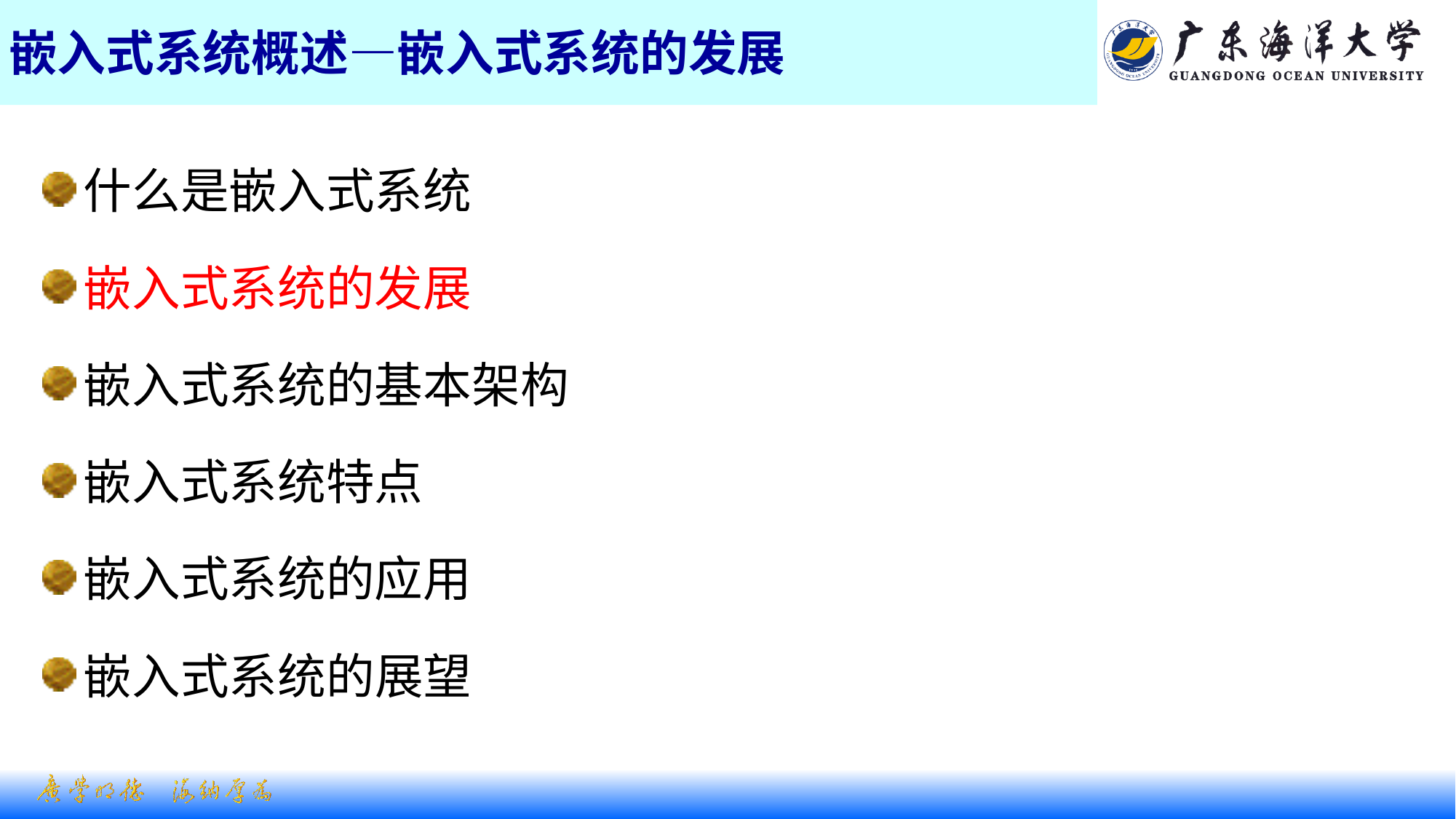

# 嵌入式系统概述—嵌入式系统的发展
什么是嵌入式系统
嵌入式系统的发展
嵌入式系统的基本架构
嵌入式系统特点
嵌入式系统的应用
嵌入式系统的展望

31